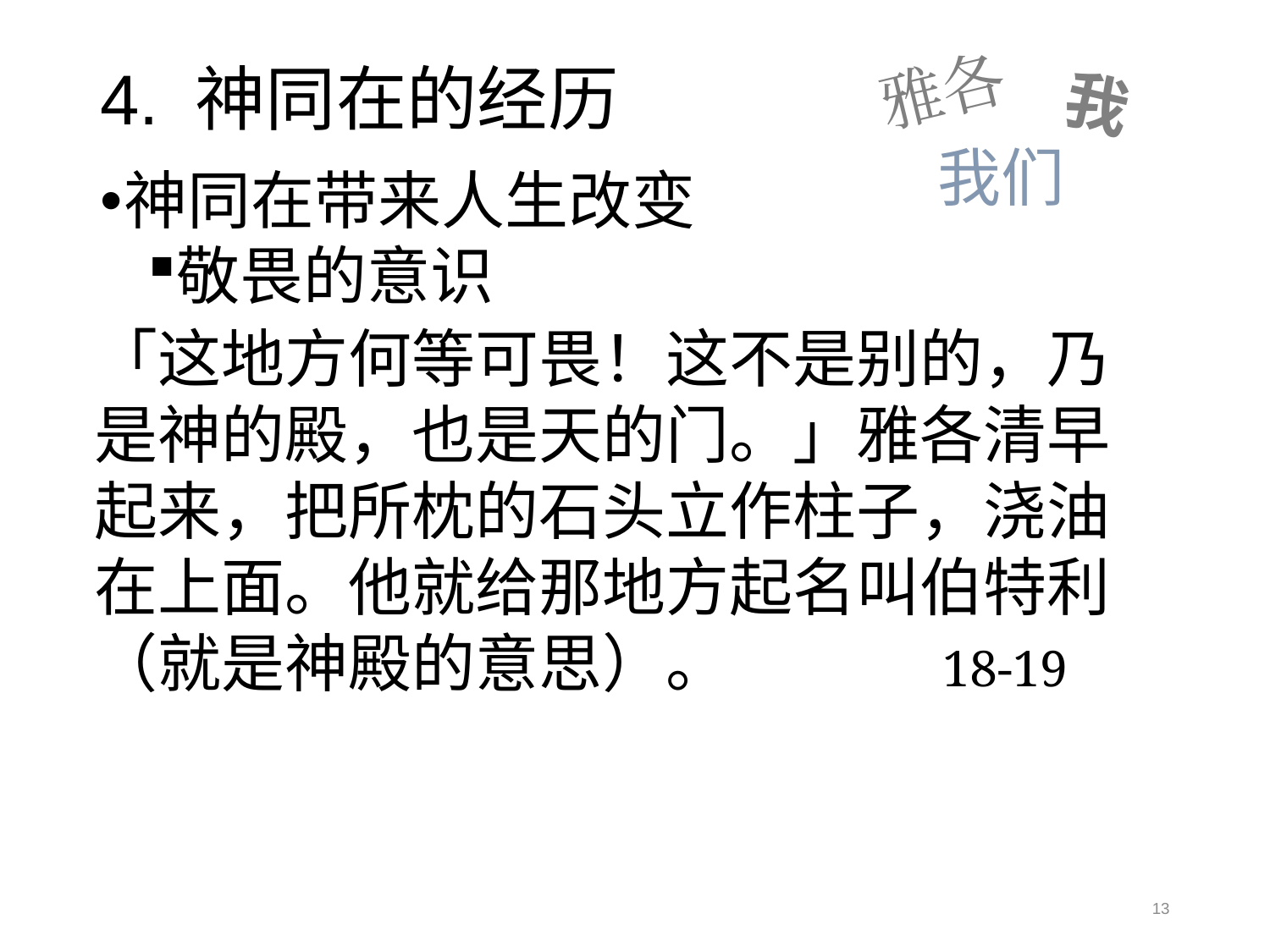

雅各
我
我们
# 4. 神同在的经历
神同在带来人生改变
敬畏的意识
天的门、神的殿 = 伯特利
这地方何等可畏！
立石膏抹为殿敬拜神
对神永怀敬畏之心

「这地方何等可畏！这不是别的，乃是神的殿，也是天的门。」雅各清早起来，把所枕的石头立作柱子，浇油在上面。他就给那地方起名叫伯特利（就是神殿的意思）。             18-19
13